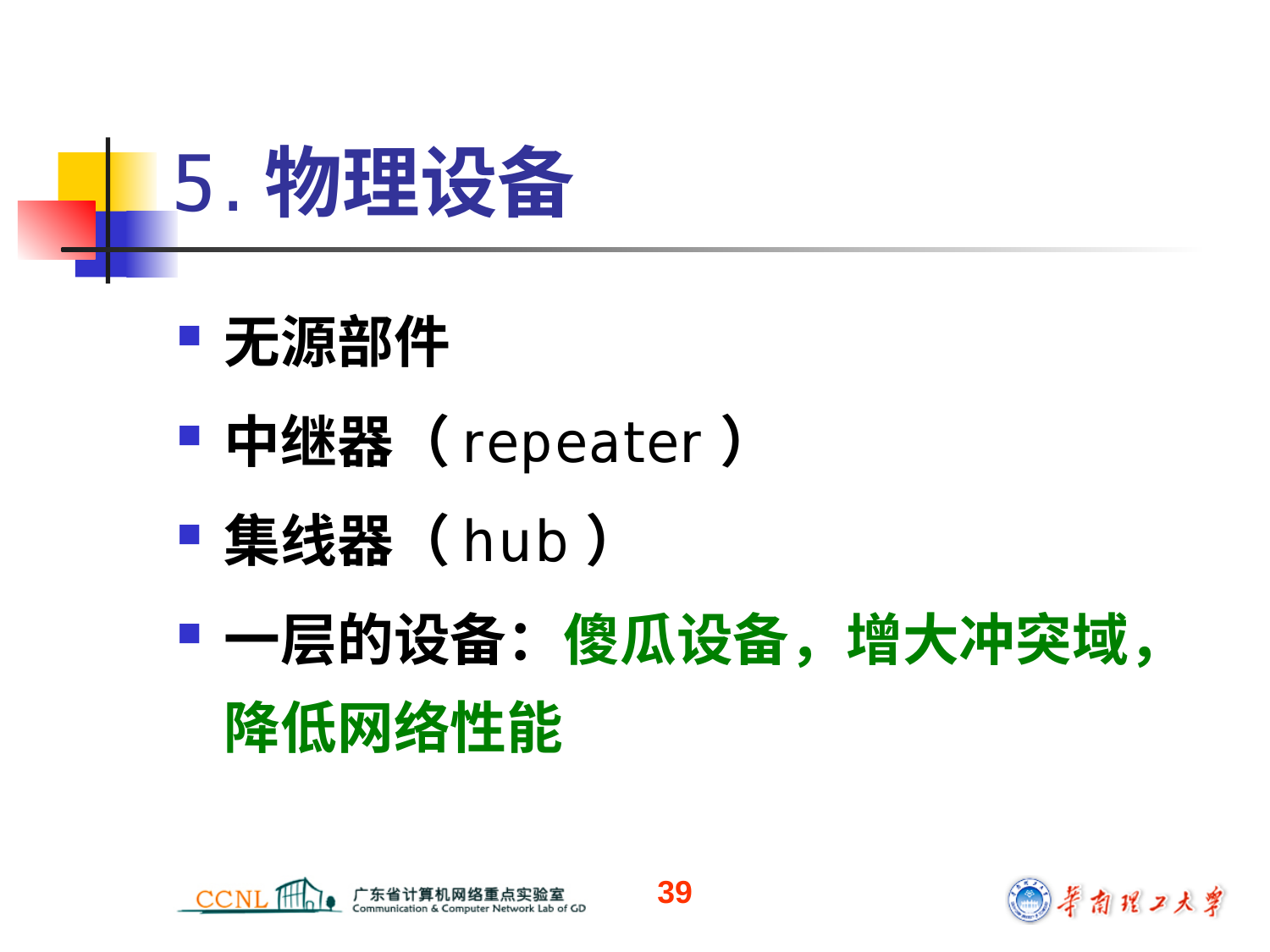

# 5.物理设备
无源部件
中继器（repeater）
集线器（hub）
一层的设备：傻瓜设备，增大冲突域，降低网络性能